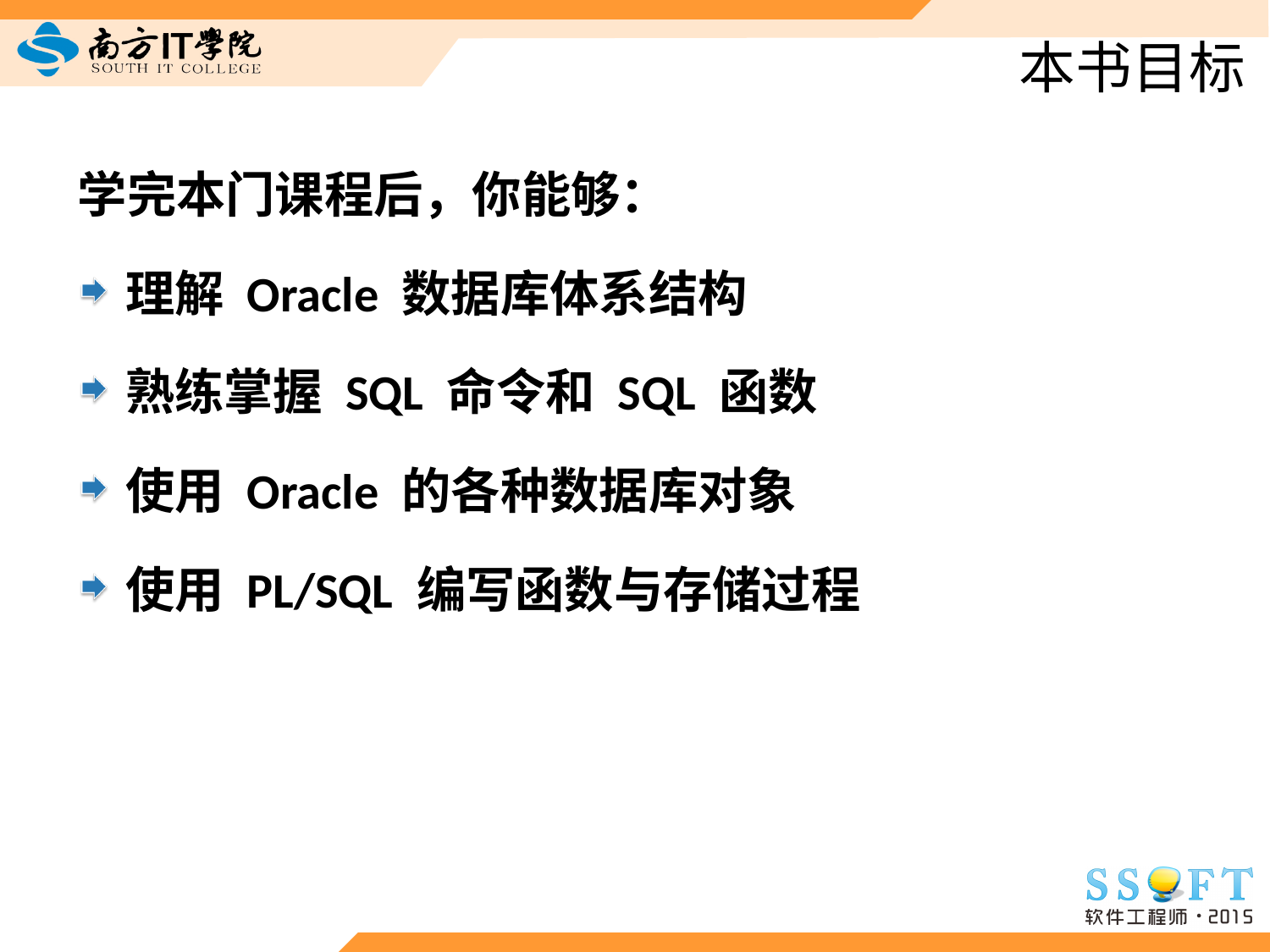

# 本书目标
学完本门课程后，你能够：
理解 Oracle 数据库体系结构
熟练掌握 SQL 命令和 SQL 函数
使用 Oracle 的各种数据库对象
使用 PL/SQL 编写函数与存储过程